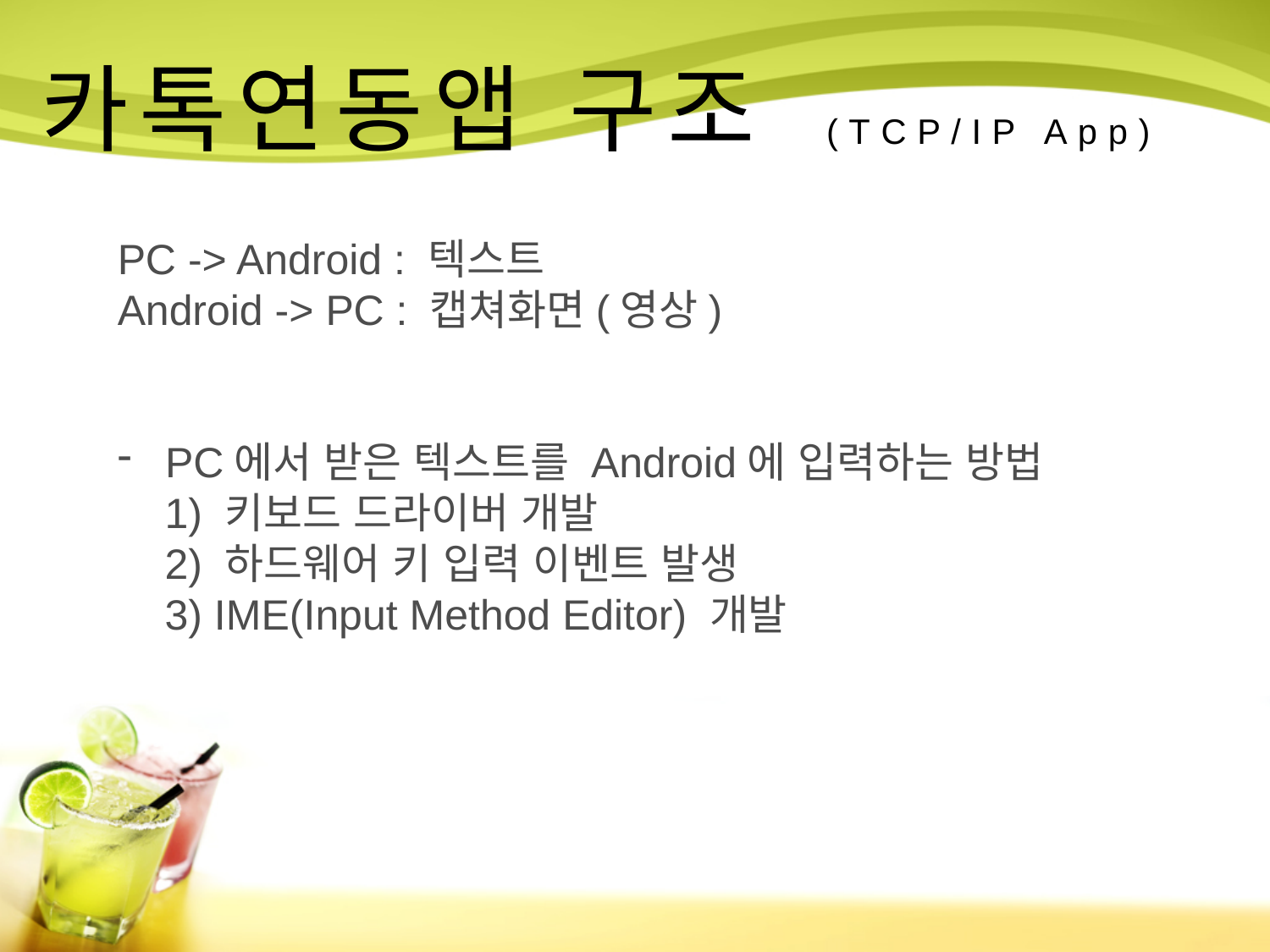

카톡연동앱 구조 (TCP/IP App)
PC -> Android : 텍스트
Android -> PC : 캡쳐화면(영상)

PC에서 받은 텍스트를 Android에 입력하는 방법
    1) 키보드 드라이버 개발
    2) 하드웨어 키 입력 이벤트 발생
    3) IME(Input Method Editor) 개발